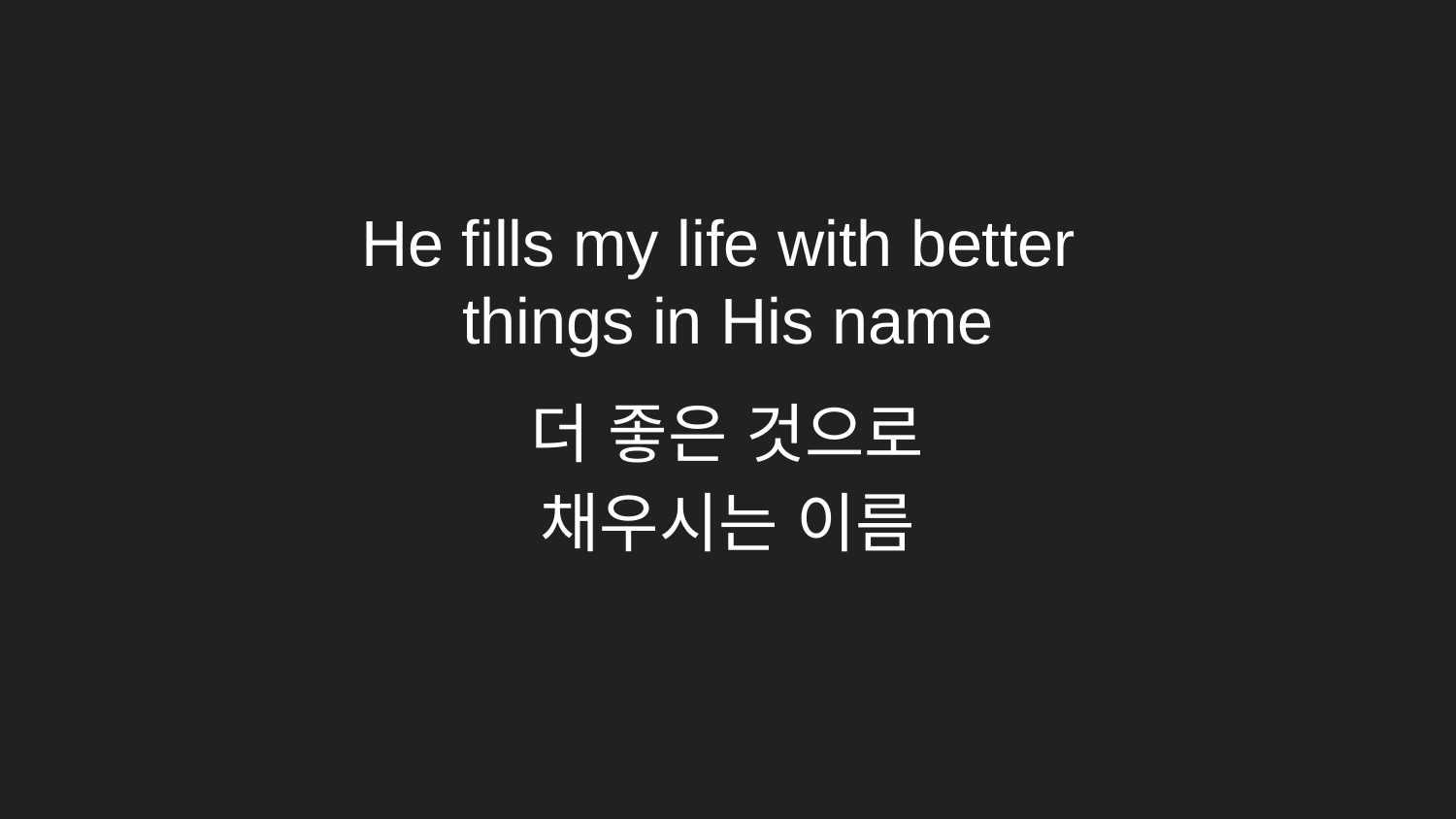

# He fills my life with better things in His name
더 좋은 것으로
채우시는 이름